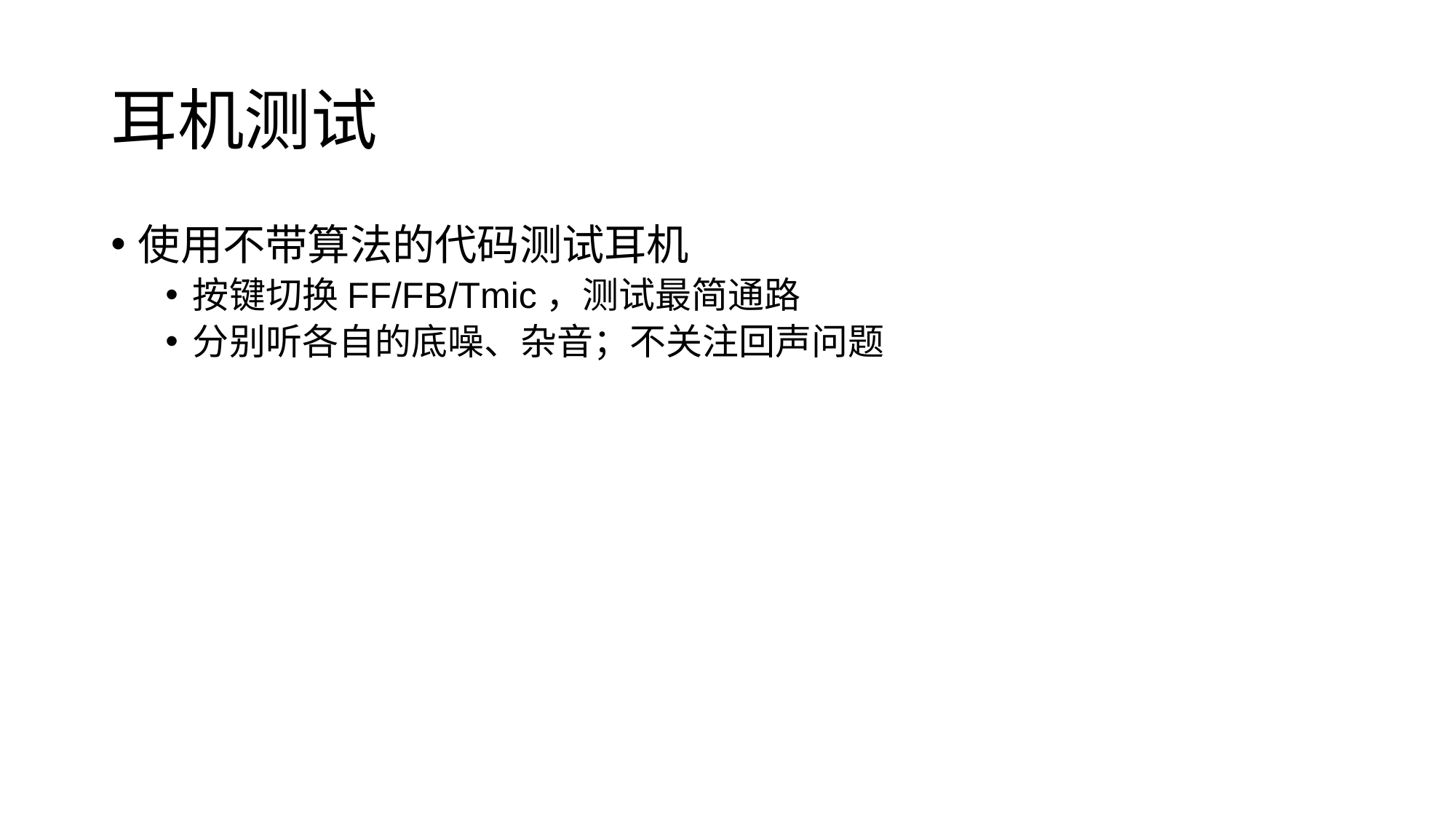

# 耳机测试
使用不带算法的代码测试耳机
按键切换FF/FB/Tmic，测试最简通路
分别听各自的底噪、杂音；不关注回声问题